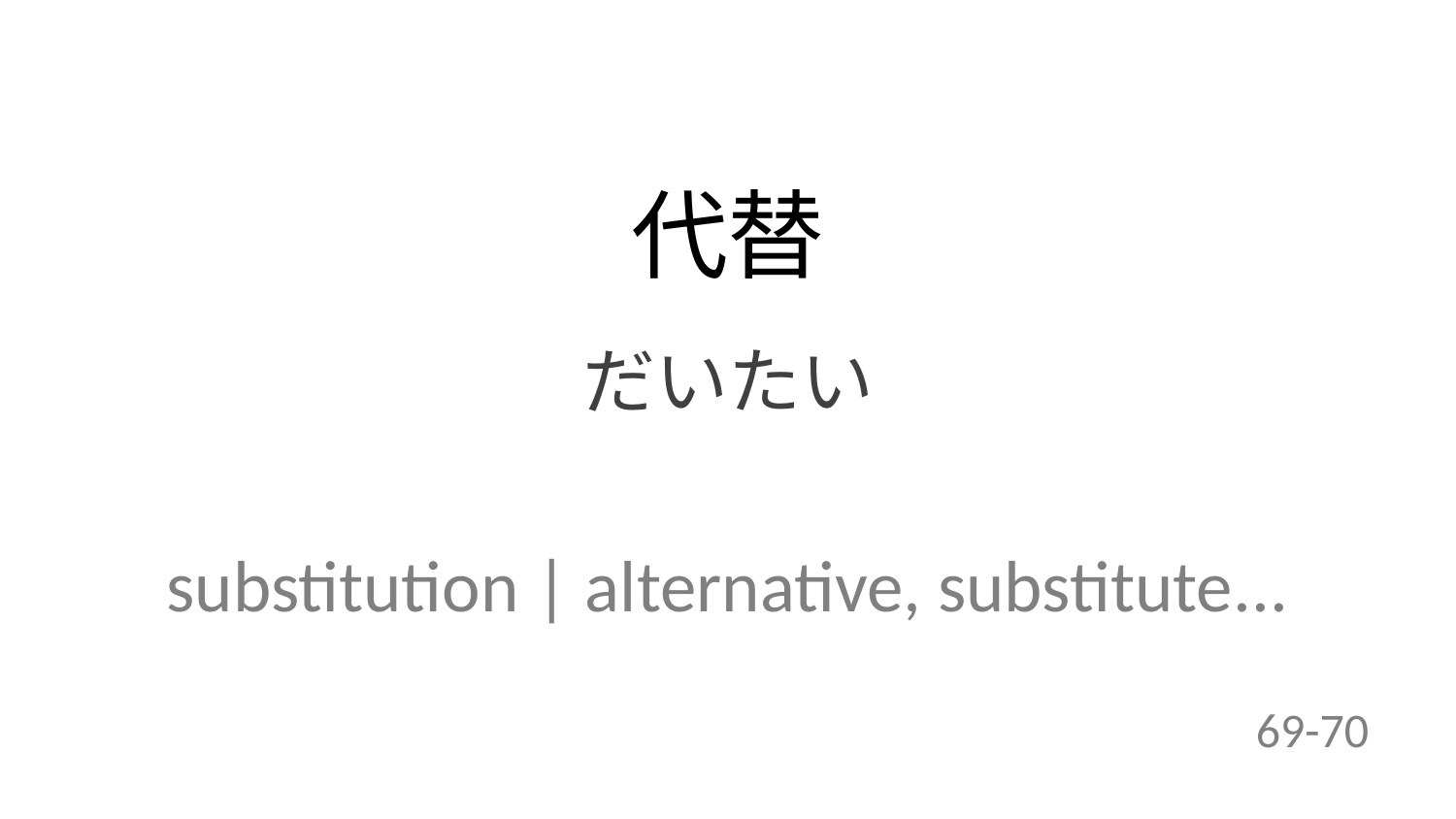

代替

だいたい
substitution | alternative, substitute...
69-70